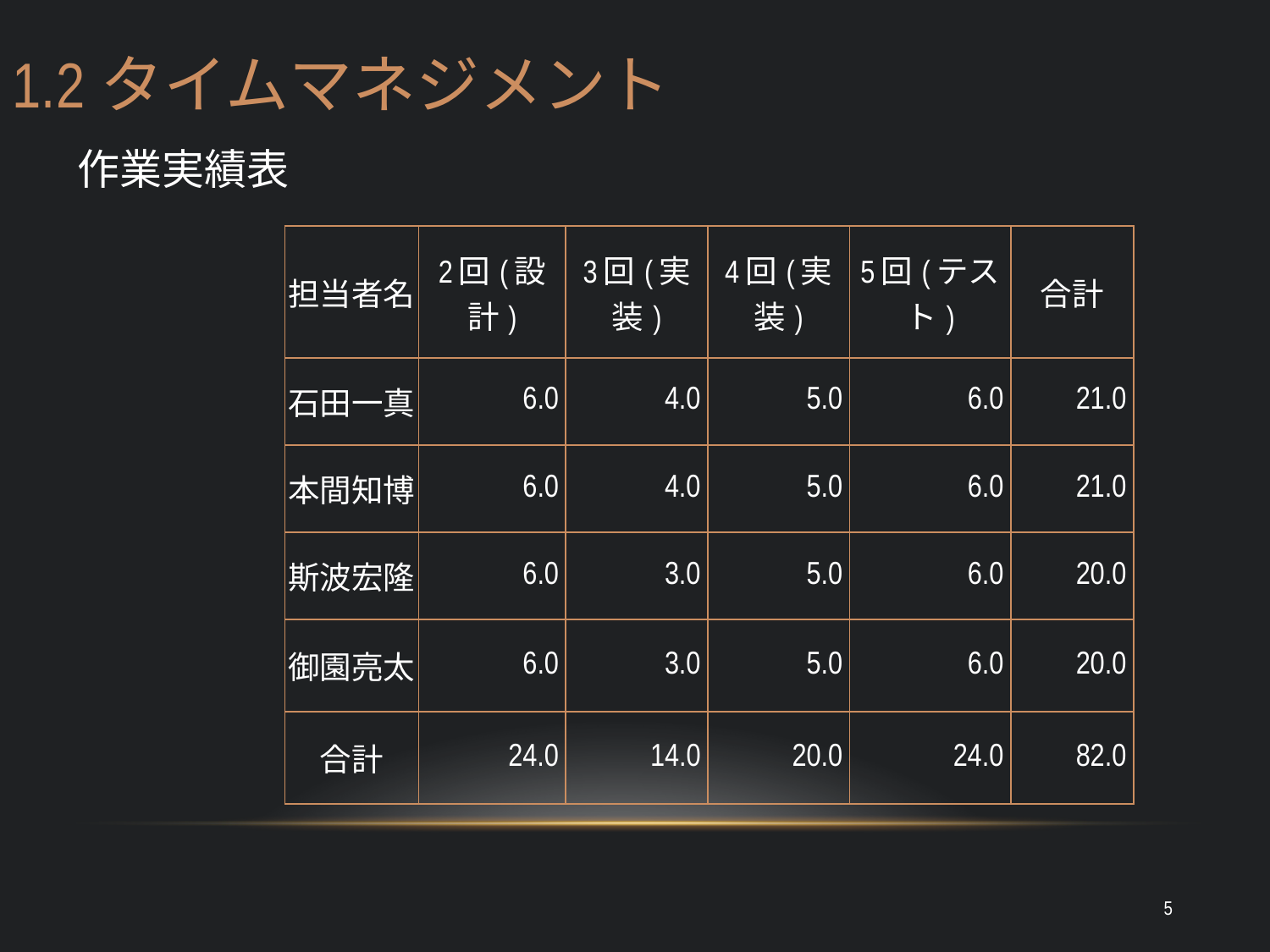

1.2タイムマネジメント
作業実績表
| 担当者名 | 2回(設計) | 3回(実装) | 4回(実装) | 5回(テスト) | 合計 |
| --- | --- | --- | --- | --- | --- |
| 石田一真 | 6.0 | 4.0 | 5.0 | 6.0 | 21.0 |
| 本間知博 | 6.0 | 4.0 | 5.0 | 6.0 | 21.0 |
| 斯波宏隆 | 6.0 | 3.0 | 5.0 | 6.0 | 20.0 |
| 御園亮太 | 6.0 | 3.0 | 5.0 | 6.0 | 20.0 |
| 合計 | 24.0 | 14.0 | 20.0 | 24.0 | 82.0 |
5